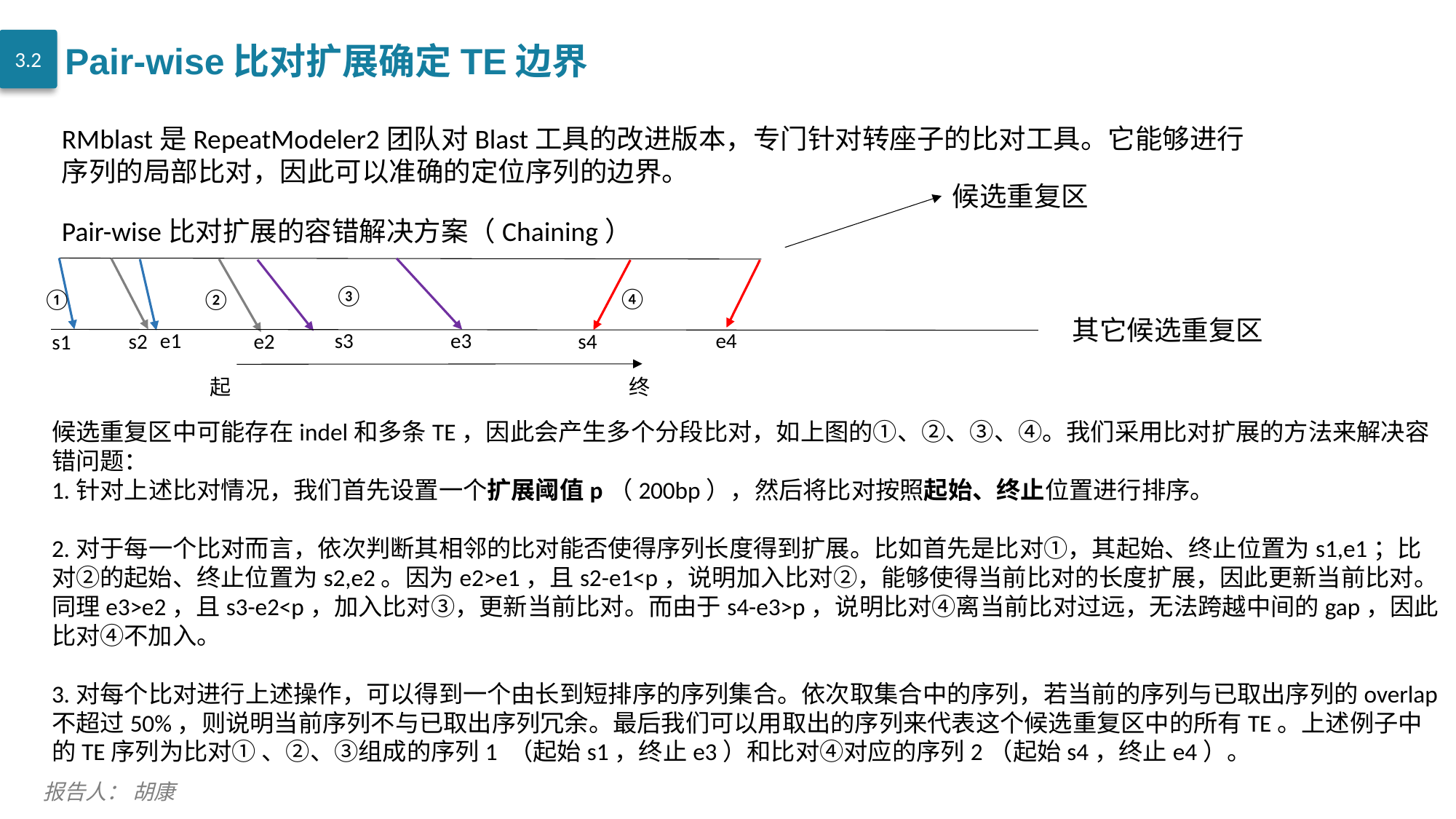

3.2
Pair-wise比对扩展确定TE边界
RMblast是RepeatModeler2团队对Blast工具的改进版本，专门针对转座子的比对工具。它能够进行序列的局部比对，因此可以准确的定位序列的边界。
候选重复区
Pair-wise比对扩展的容错解决方案（Chaining）
③
④
②
①
其它候选重复区
e3
e4
s3
e1
s2
e2
s4
s1
起
终
候选重复区中可能存在indel和多条TE，因此会产生多个分段比对，如上图的①、②、③、④。我们采用比对扩展的方法来解决容错问题：
1.针对上述比对情况，我们首先设置一个扩展阈值p（200bp），然后将比对按照起始、终止位置进行排序。

2.对于每一个比对而言，依次判断其相邻的比对能否使得序列长度得到扩展。比如首先是比对①，其起始、终止位置为s1,e1；比对②的起始、终止位置为s2,e2。因为e2>e1，且s2-e1<p，说明加入比对②，能够使得当前比对的长度扩展，因此更新当前比对。同理e3>e2，且s3-e2<p，加入比对③，更新当前比对。而由于s4-e3>p，说明比对④离当前比对过远，无法跨越中间的gap，因此比对④不加入。

3.对每个比对进行上述操作，可以得到一个由长到短排序的序列集合。依次取集合中的序列，若当前的序列与已取出序列的overlap不超过50%，则说明当前序列不与已取出序列冗余。最后我们可以用取出的序列来代表这个候选重复区中的所有TE。上述例子中的TE序列为比对① 、②、③组成的序列1 （起始s1，终止e3）和比对④对应的序列2（起始s4，终止e4）。
报告人： 胡康